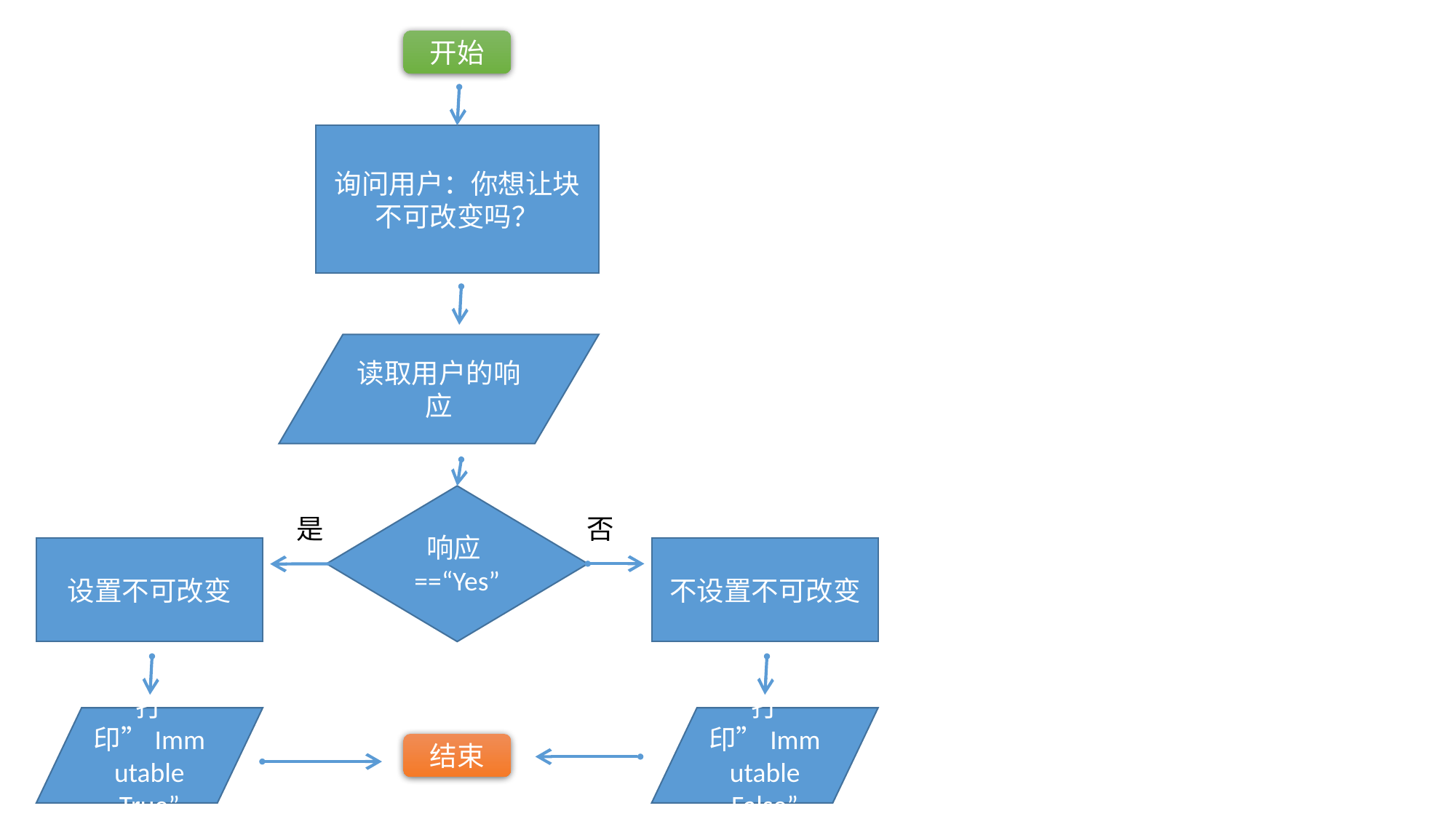

开始
询问用户：你想让块不可改变吗？
读取用户的响应
响应==“Yes”
是
否
不设置不可改变
设置不可改变
打印”Immutable True”
打印”Immutable False”
结束